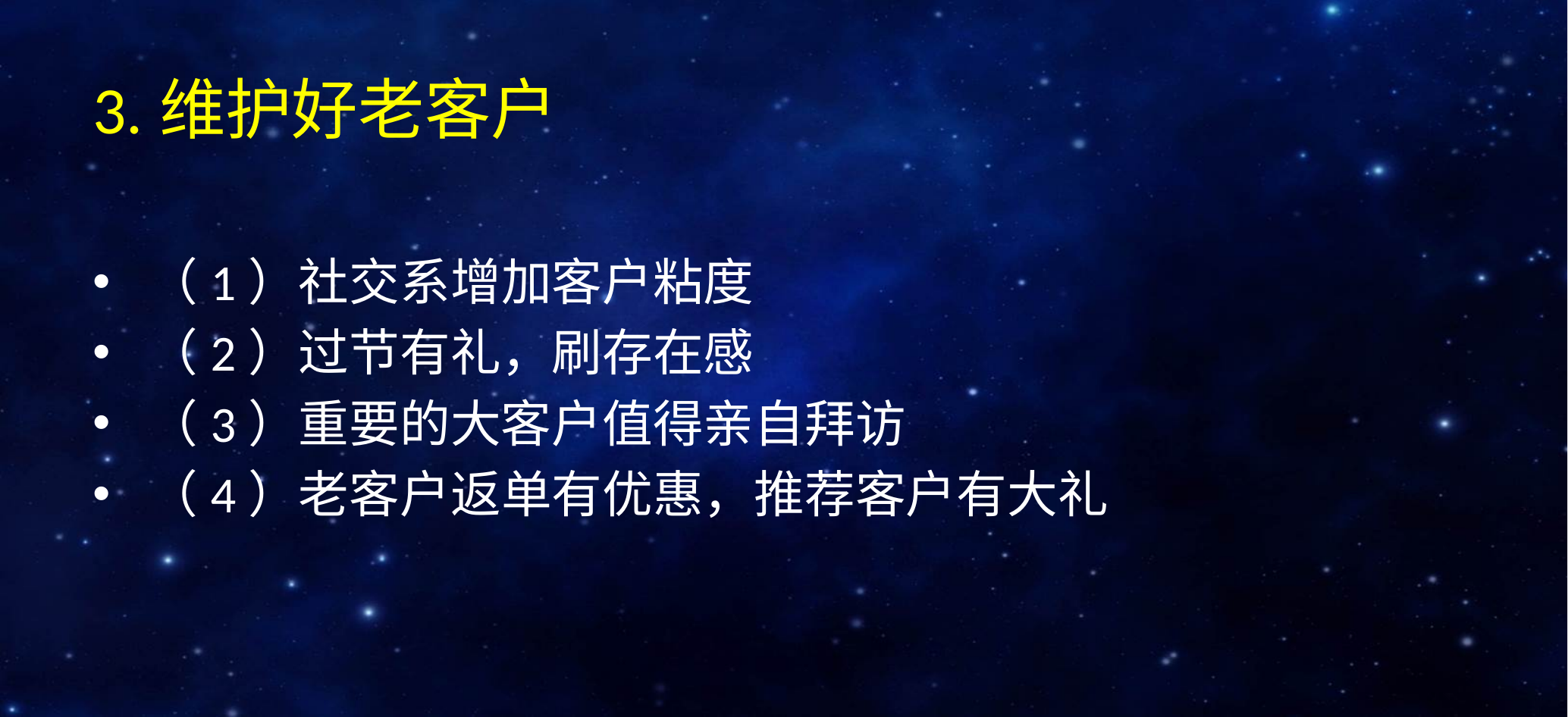

3.维护好老客户

（1）社交系增加客户粘度
（2）过节有礼，刷存在感
（3）重要的大客户值得亲自拜访
（4）老客户返单有优惠，推荐客户有大礼